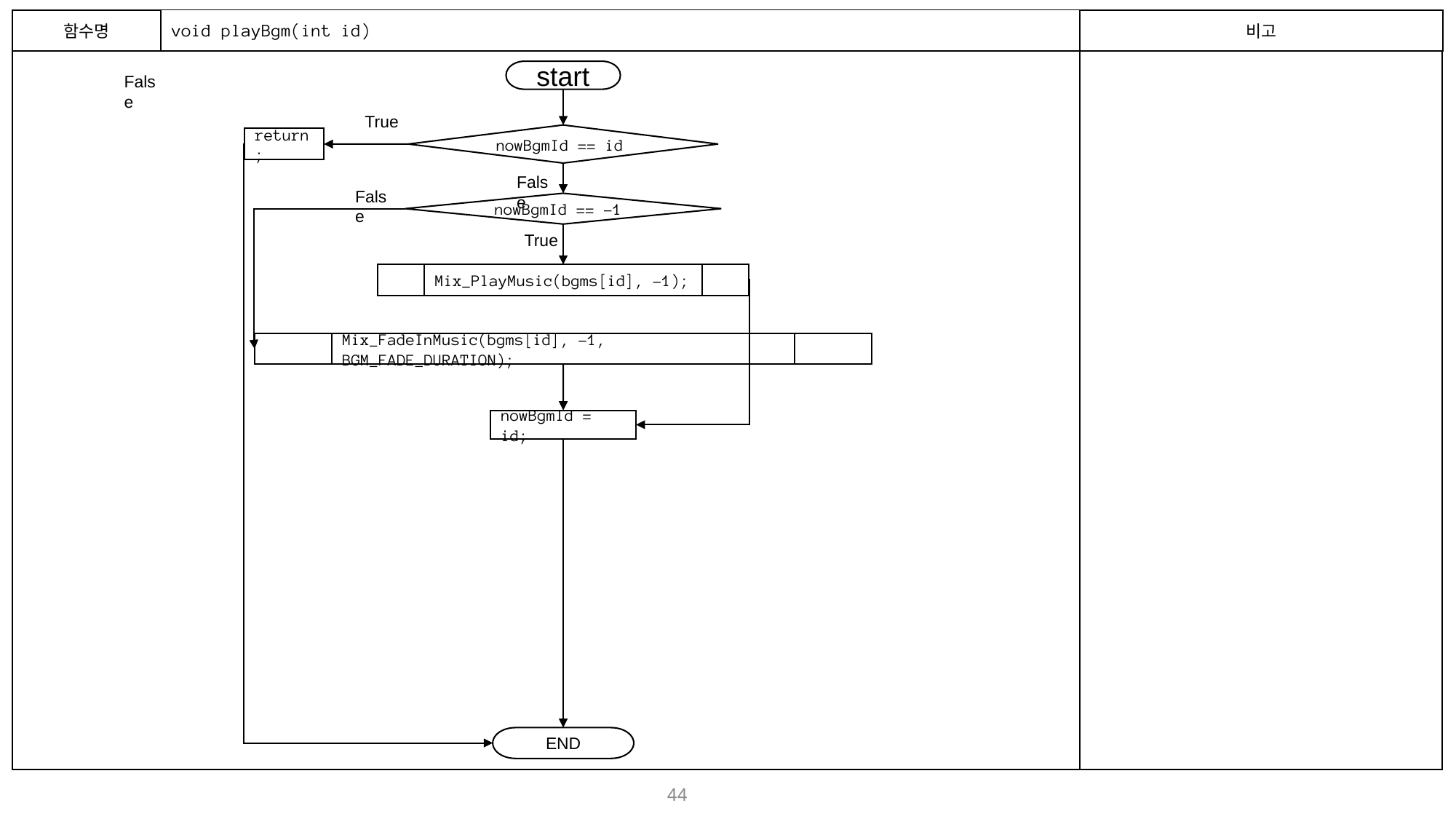

함수명
# void playBgm(int id)
비고

start
False
True
nowBgmId == id
return;
False
False
nowBgmId == -1
True
Mix_PlayMusic(bgms[id], -1);
Mix_FadeInMusic(bgms[id], -1, BGM_FADE_DURATION);
nowBgmId = id;
END
44